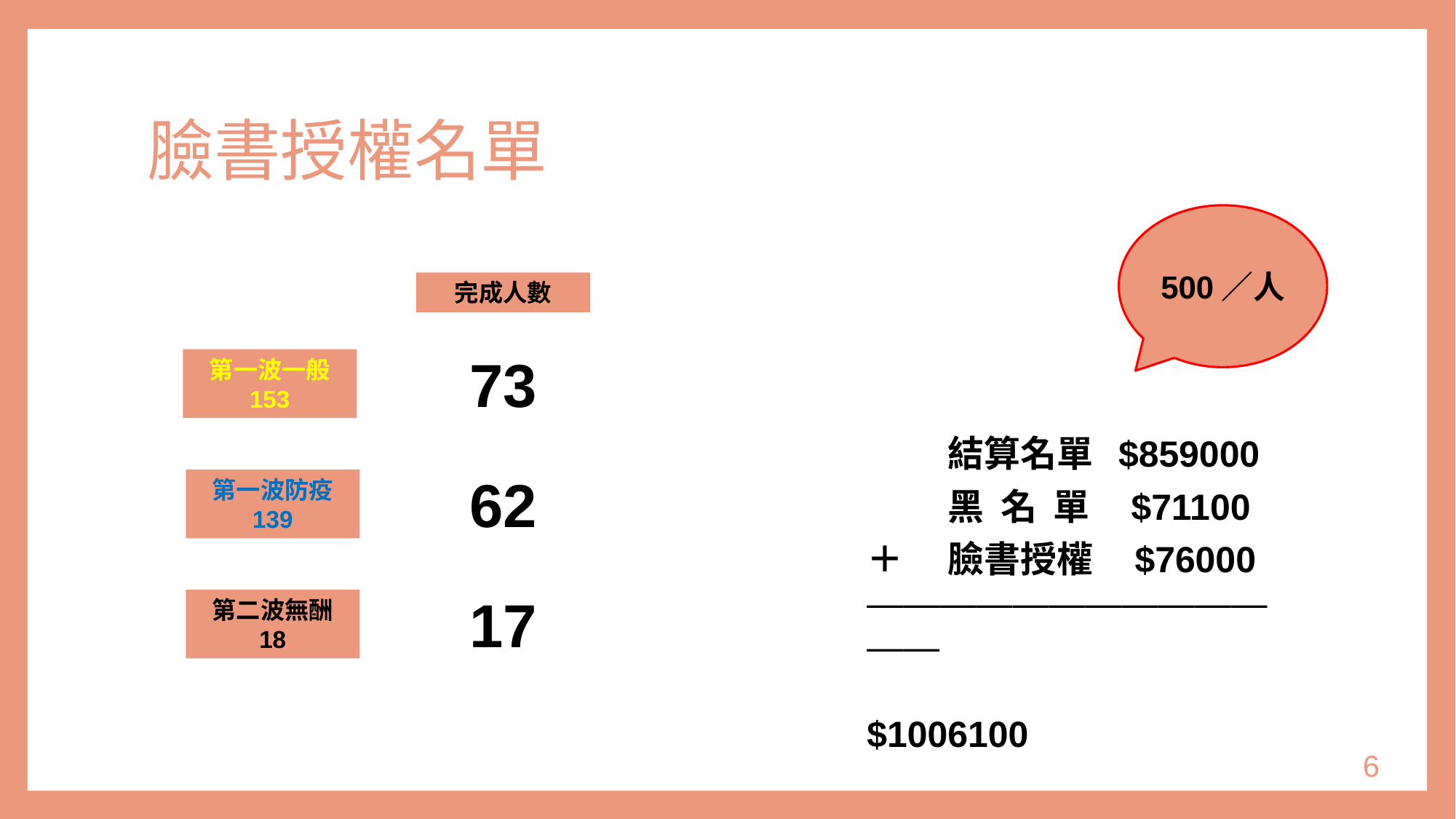

# 臉書授權名單
500／人

完成人數
73
第一波一般
153
　　 結算名單  $859000
　　 黑  名  單    $71100
＋　 臉書授權    $76000
—————————————
                        $1006100
62
第一波防疫
139
17
第二波無酬
18
6